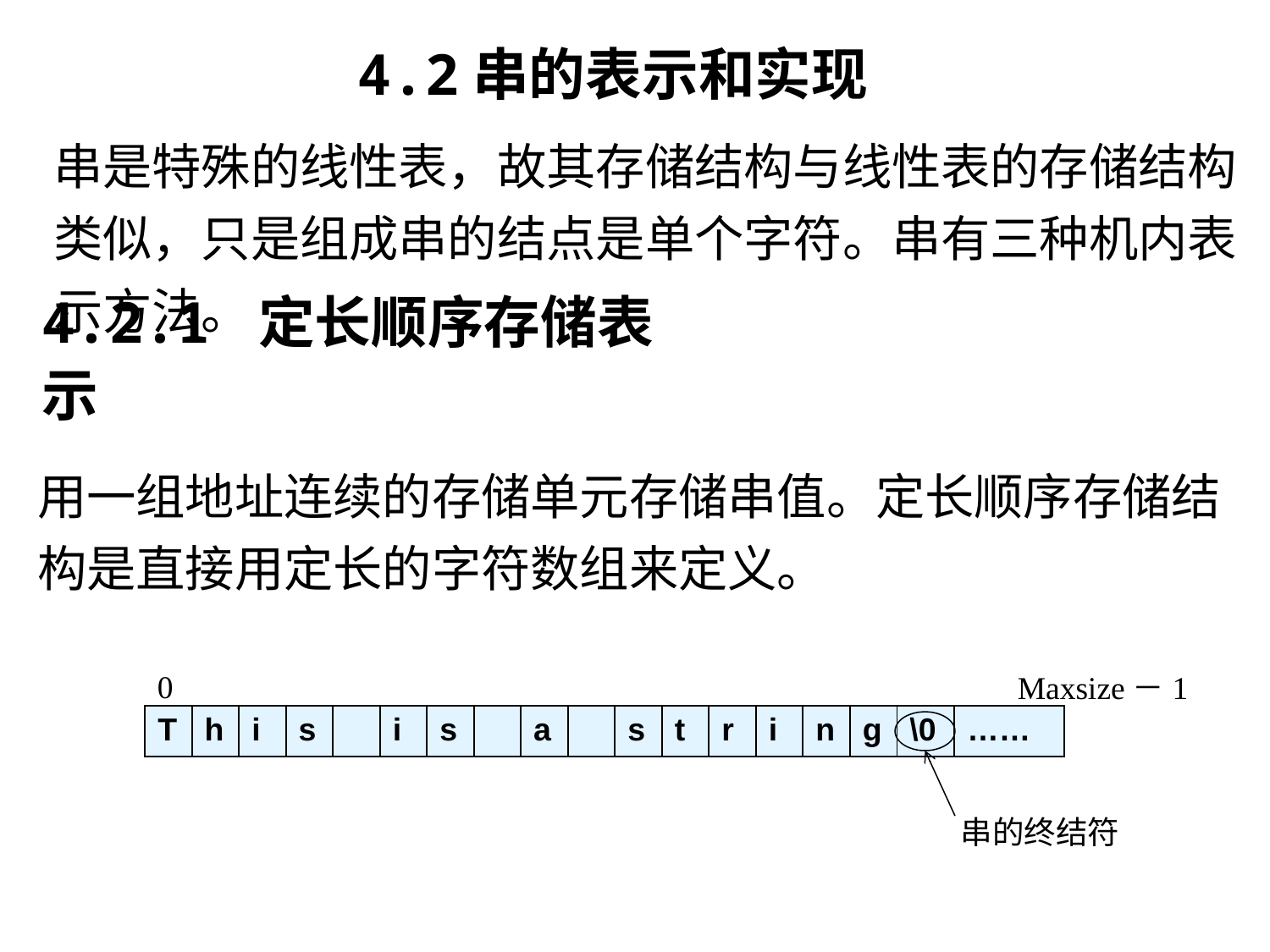

# 4.2串的表示和实现
串是特殊的线性表，故其存储结构与线性表的存储结构类似，只是组成串的结点是单个字符。串有三种机内表示方法。
4.2.1 定长顺序存储表示
用一组地址连续的存储单元存储串值。定长顺序存储结构是直接用定长的字符数组来定义。
0
Maxsize－1
| T | h | i | s |  | i | s |  | a |  | s | t | r | i | n | g | \0 | …… |
| --- | --- | --- | --- | --- | --- | --- | --- | --- | --- | --- | --- | --- | --- | --- | --- | --- | --- |

串的终结符